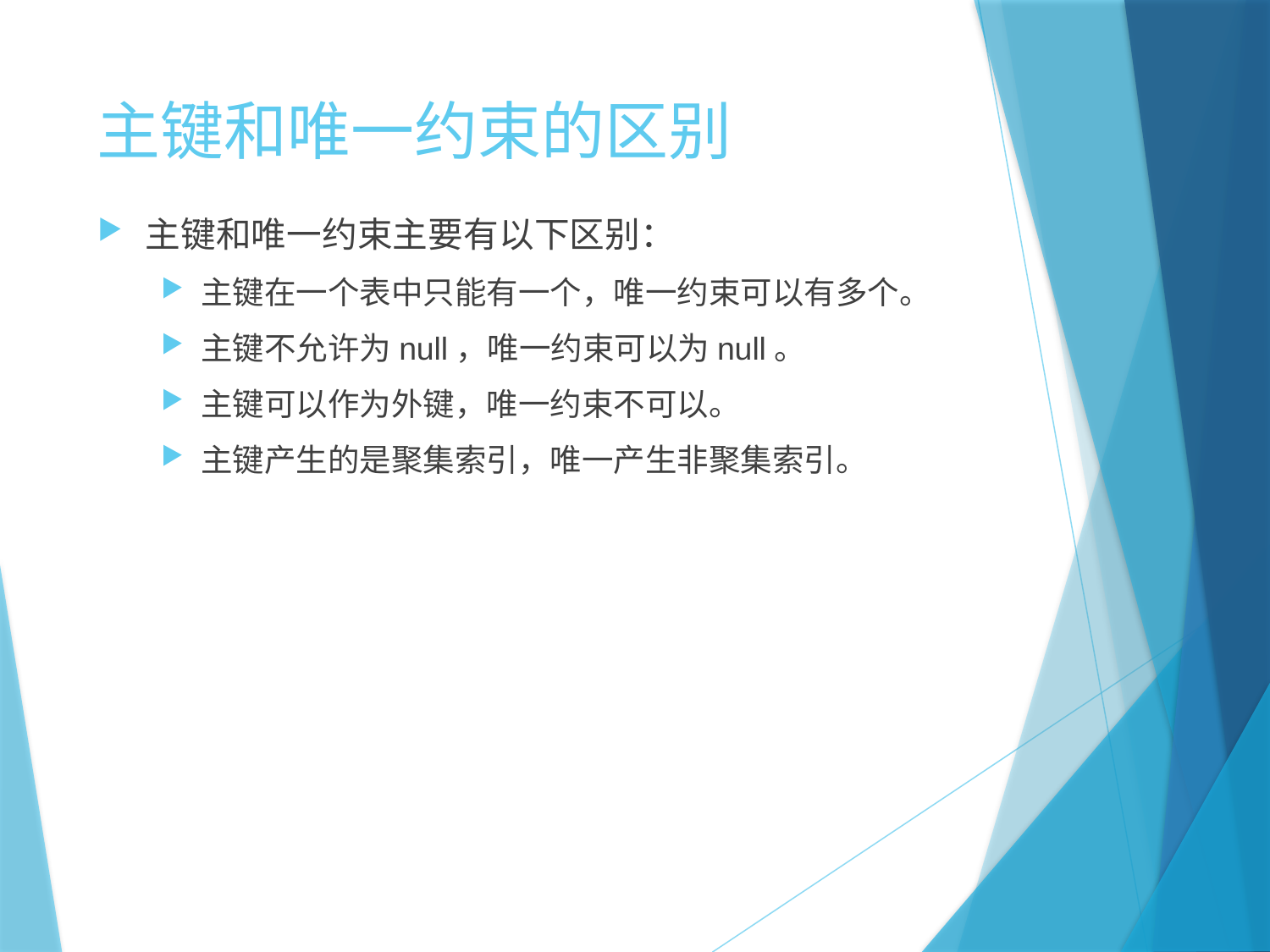

# 主键和唯一约束的区别
主键和唯一约束主要有以下区别：
主键在一个表中只能有一个，唯一约束可以有多个。
主键不允许为null，唯一约束可以为null。
主键可以作为外键，唯一约束不可以。
主键产生的是聚集索引，唯一产生非聚集索引。